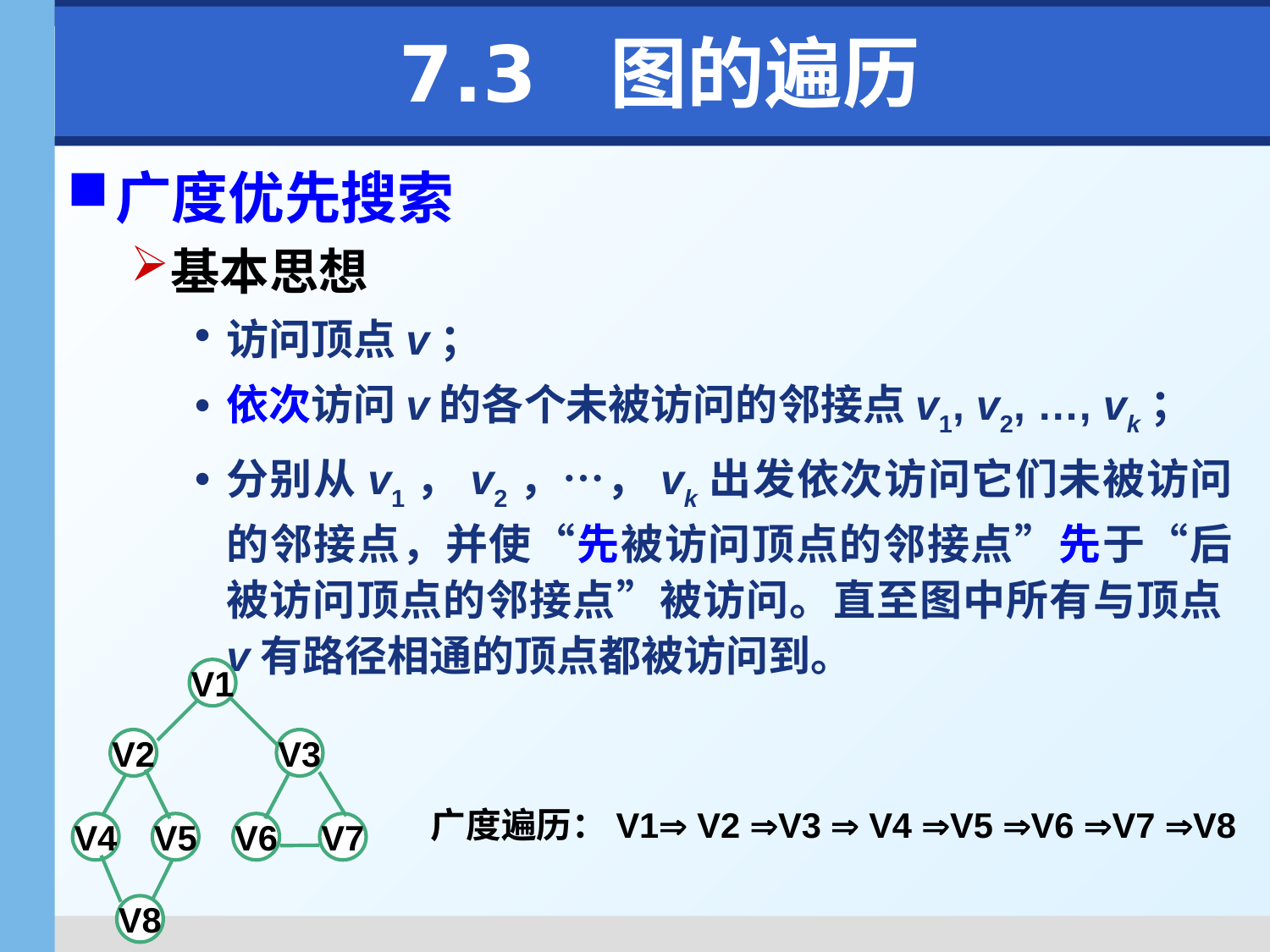

# 7.3  图的遍历
广度优先搜索
基本思想
访问顶点v；
依次访问v的各个未被访问的邻接点v1, v2, …, vk；
分别从v1，v2，…，vk出发依次访问它们未被访问的邻接点，并使“先被访问顶点的邻接点”先于“后被访问顶点的邻接点”被访问。直至图中所有与顶点v有路径相通的顶点都被访问到。

V1

V2
V3

V4
V5
V6
V7

V8
广度遍历：V1⇒ V2 ⇒V3 ⇒ V4 ⇒V5 ⇒V6 ⇒V7 ⇒V8